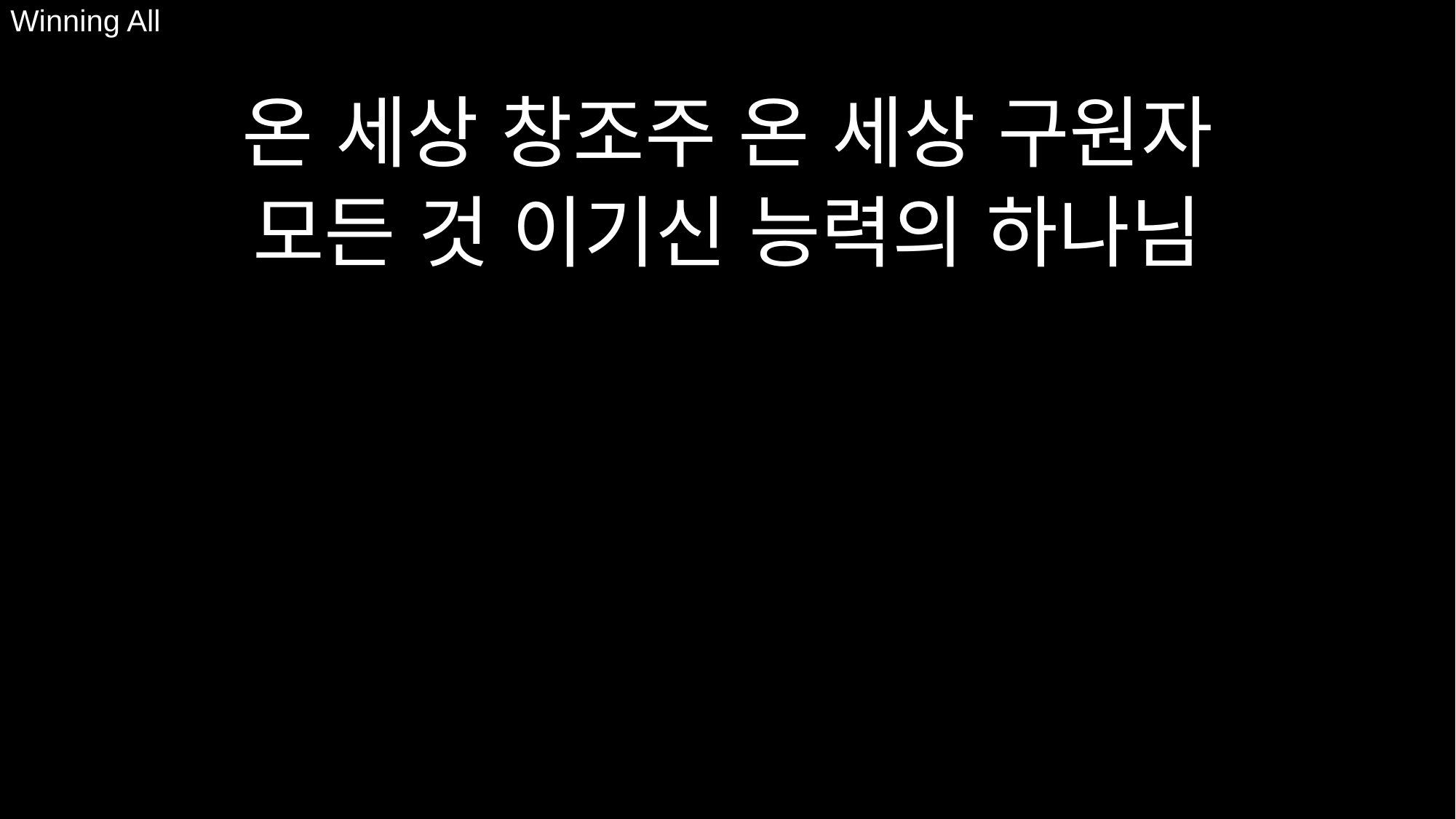

# Winning All
온 세상 창조주 온 세상 구원자
모든 것 이기신 능력의 하나님